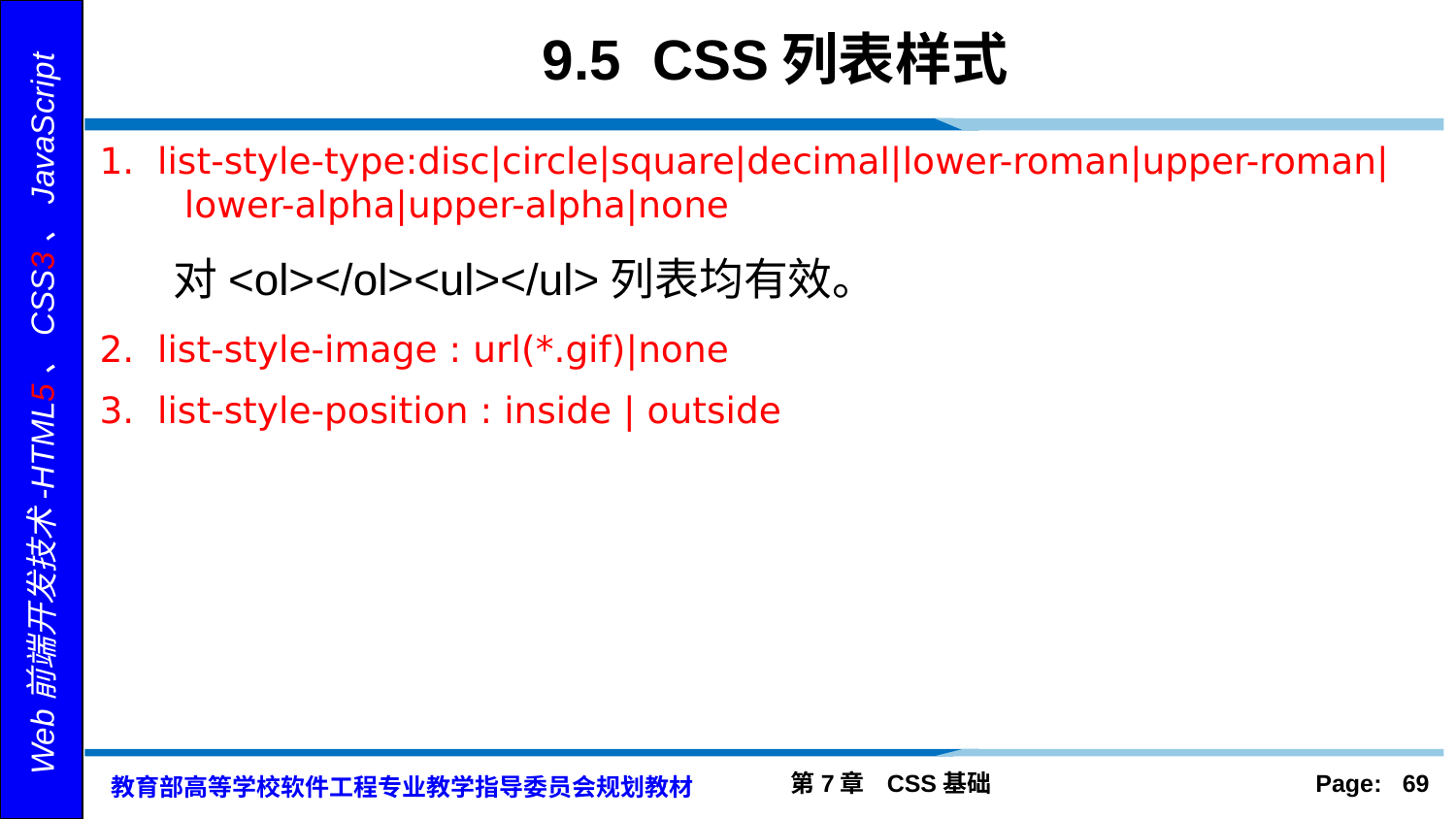

# 9.5  CSS列表样式
1.  list-style-type:disc|circle|square|decimal|lower-roman|upper-roman|lower-alpha|upper-alpha|none
    对<ol></ol><ul></ul>列表均有效。
2.  list-style-image : url(*.gif)|none
3.  list-style-position : inside | outside